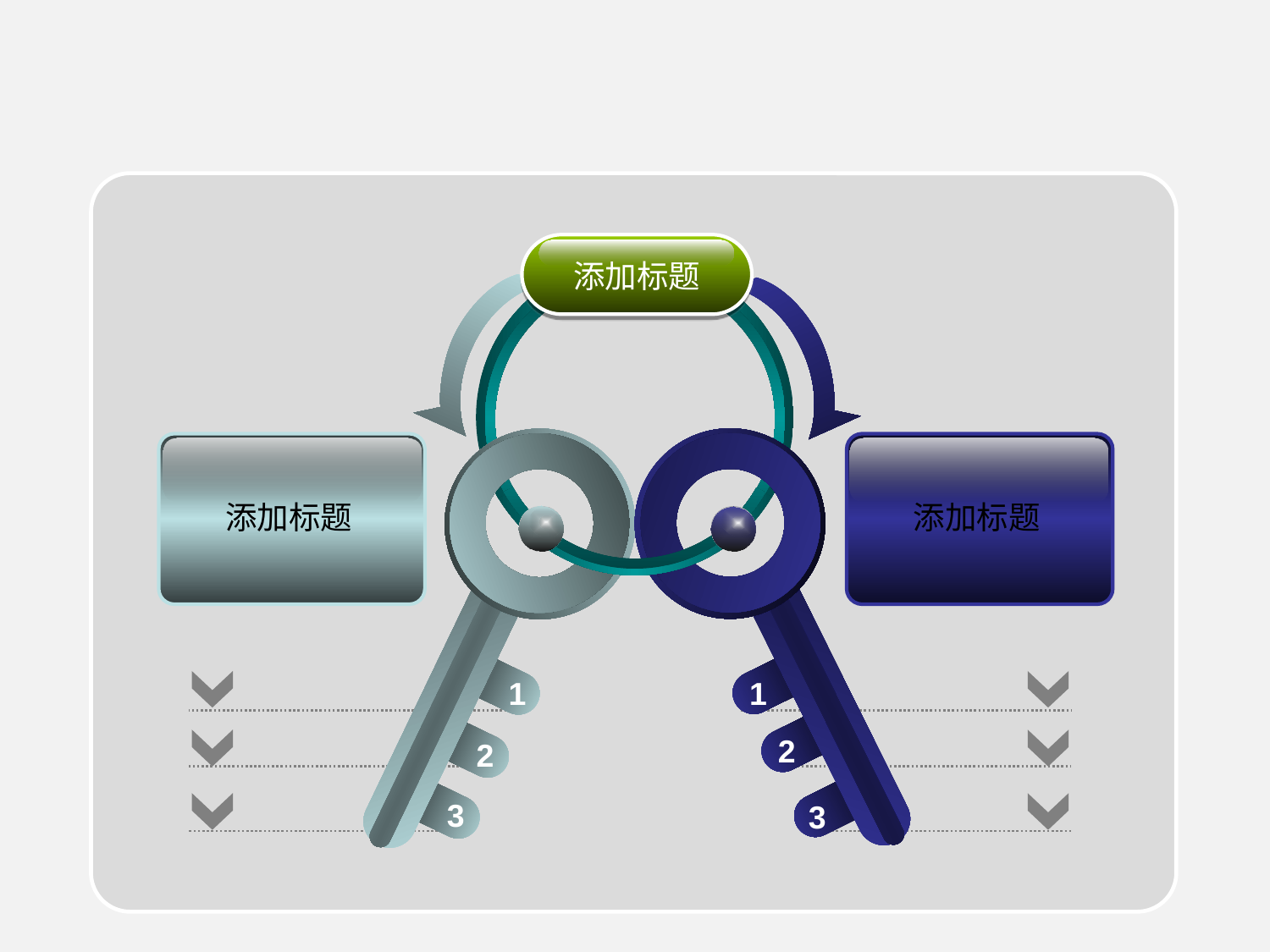

添加标题

添加标题
添加标题

1
1

2

2

3
3